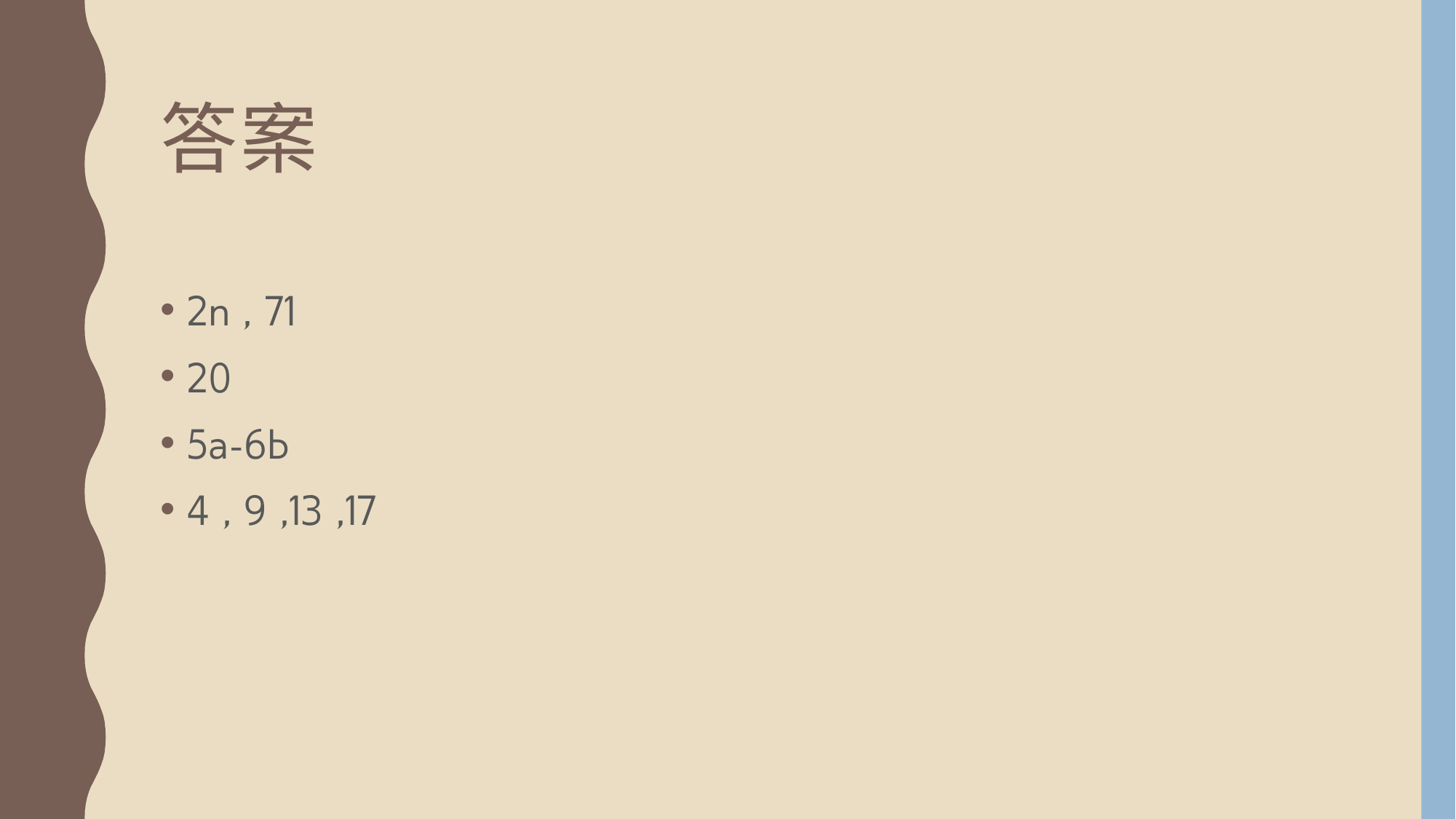

# 答案
2n , 71
20
5a-6b
4 , 9 ,13 ,17